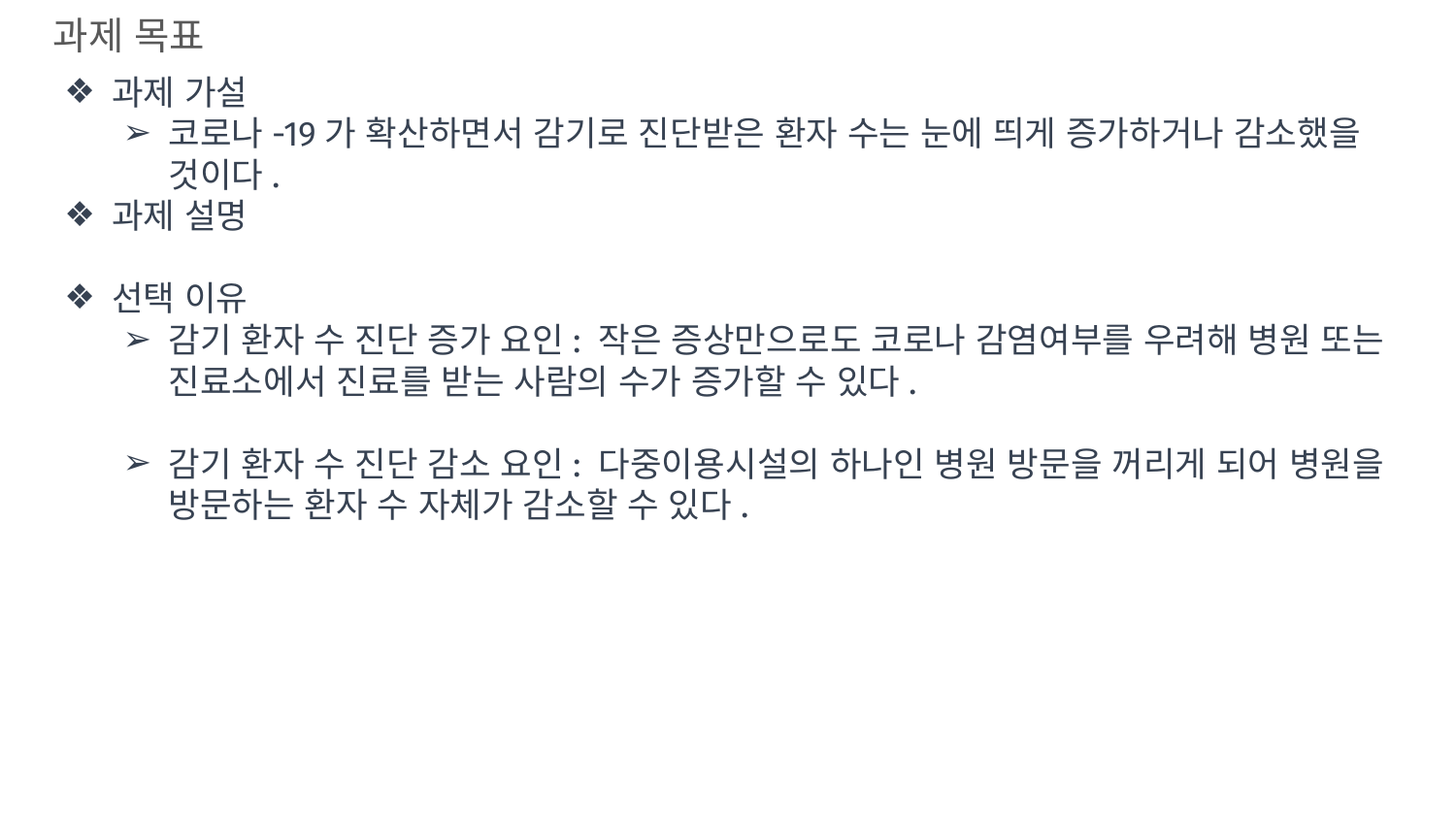

과제 목표
과제 가설
코로나-19가 확산하면서 감기로 진단받은 환자 수는 눈에 띄게 증가하거나 감소했을 것이다.
과제 설명

선택 이유
감기 환자 수 진단 증가 요인: 작은 증상만으로도 코로나 감염여부를 우려해 병원 또는 진료소에서 진료를 받는 사람의 수가 증가할 수 있다.

감기 환자 수 진단 감소 요인: 다중이용시설의 하나인 병원 방문을 꺼리게 되어 병원을 방문하는 환자 수 자체가 감소할 수 있다.